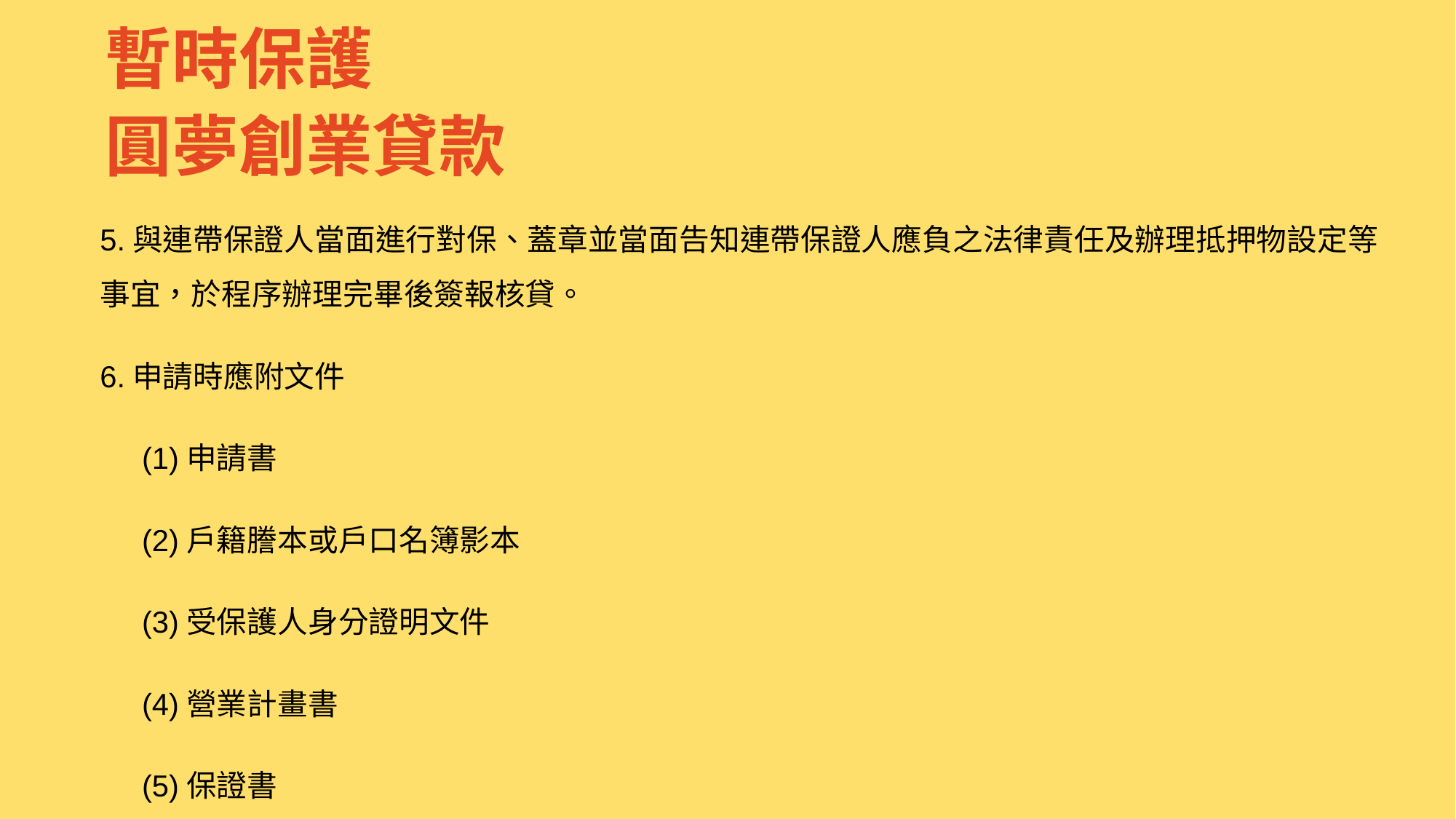

暫時保護
圓夢創業貸款
5.與連帶保證人當面進行對保、蓋章並當面告知連帶保證人應負之法律責任及辦理抵押物設定等事宜，於程序辦理完畢後簽報核貸。
6.申請時應附文件
     (1)申請書
     (2)戶籍謄本或戶口名簿影本
     (3)受保護人身分證明文件
     (4)營業計畫書
     (5)保證書